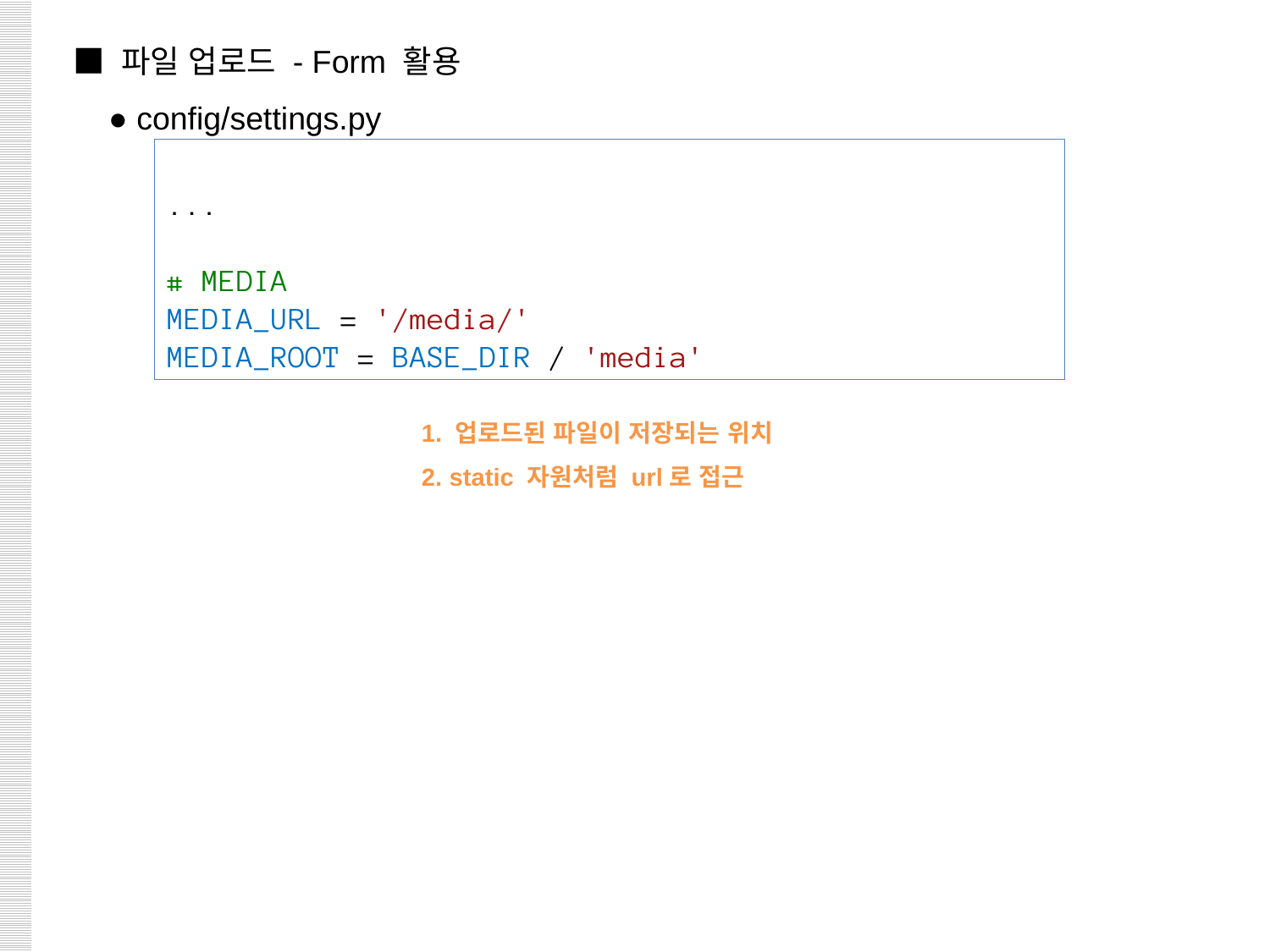

■ 파일 업로드 - Form 활용
    ● config/settings.py

...
# MEDIA
MEDIA_URL = '/media/'
MEDIA_ROOT = BASE_DIR / 'media'
1. 업로드된 파일이 저장되는 위치
2. static 자원처럼 url로 접근